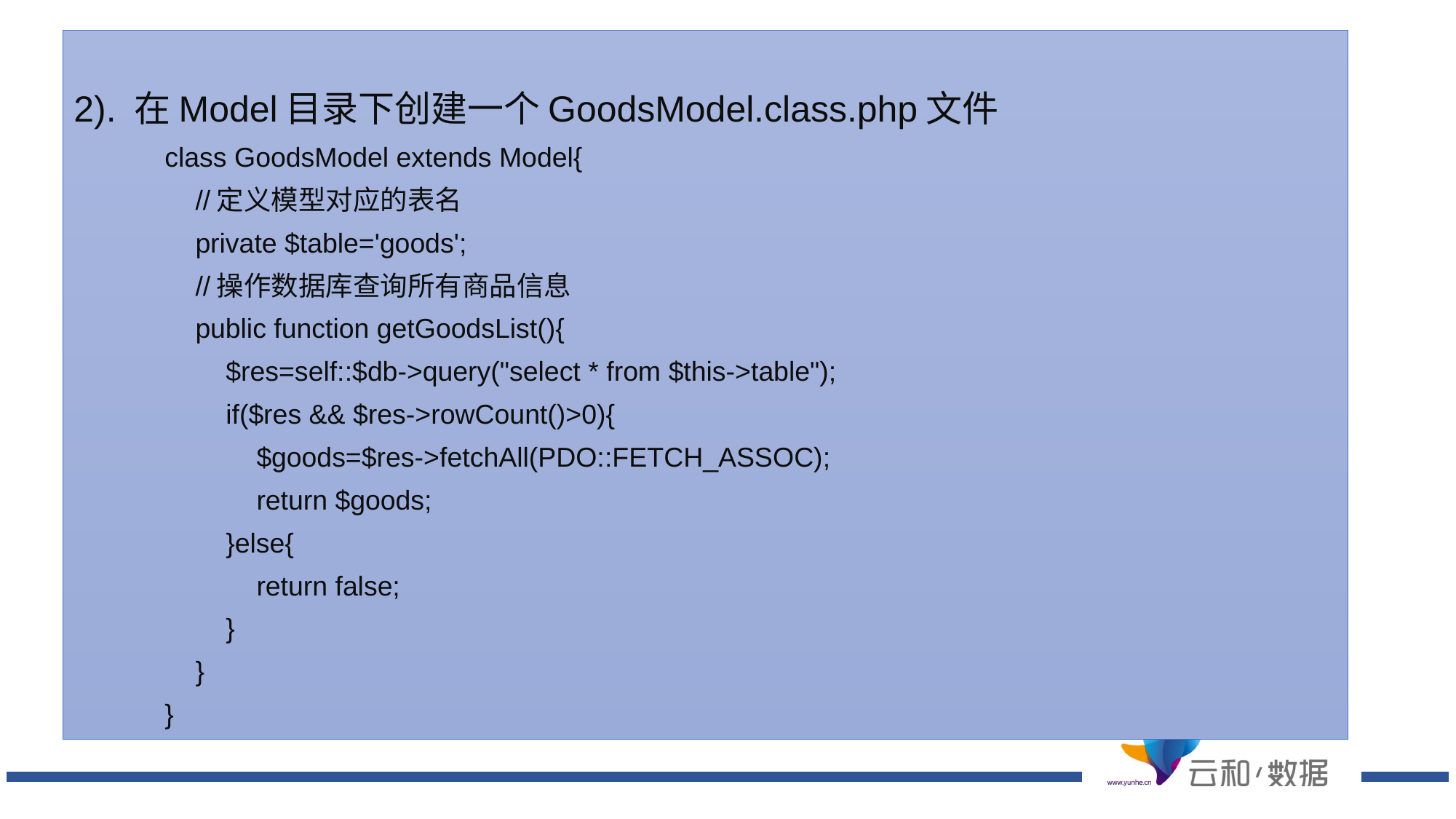

2). 在Model目录下创建一个GoodsModel.class.php文件
class GoodsModel extends Model{
    //定义模型对应的表名
    private $table='goods';
    //操作数据库查询所有商品信息
    public function getGoodsList(){
        $res=self::$db->query("select * from $this->table");
        if($res && $res->rowCount()>0){
            $goods=$res->fetchAll(PDO::FETCH_ASSOC);
            return $goods;
        }else{
            return false;
        }
    }
}